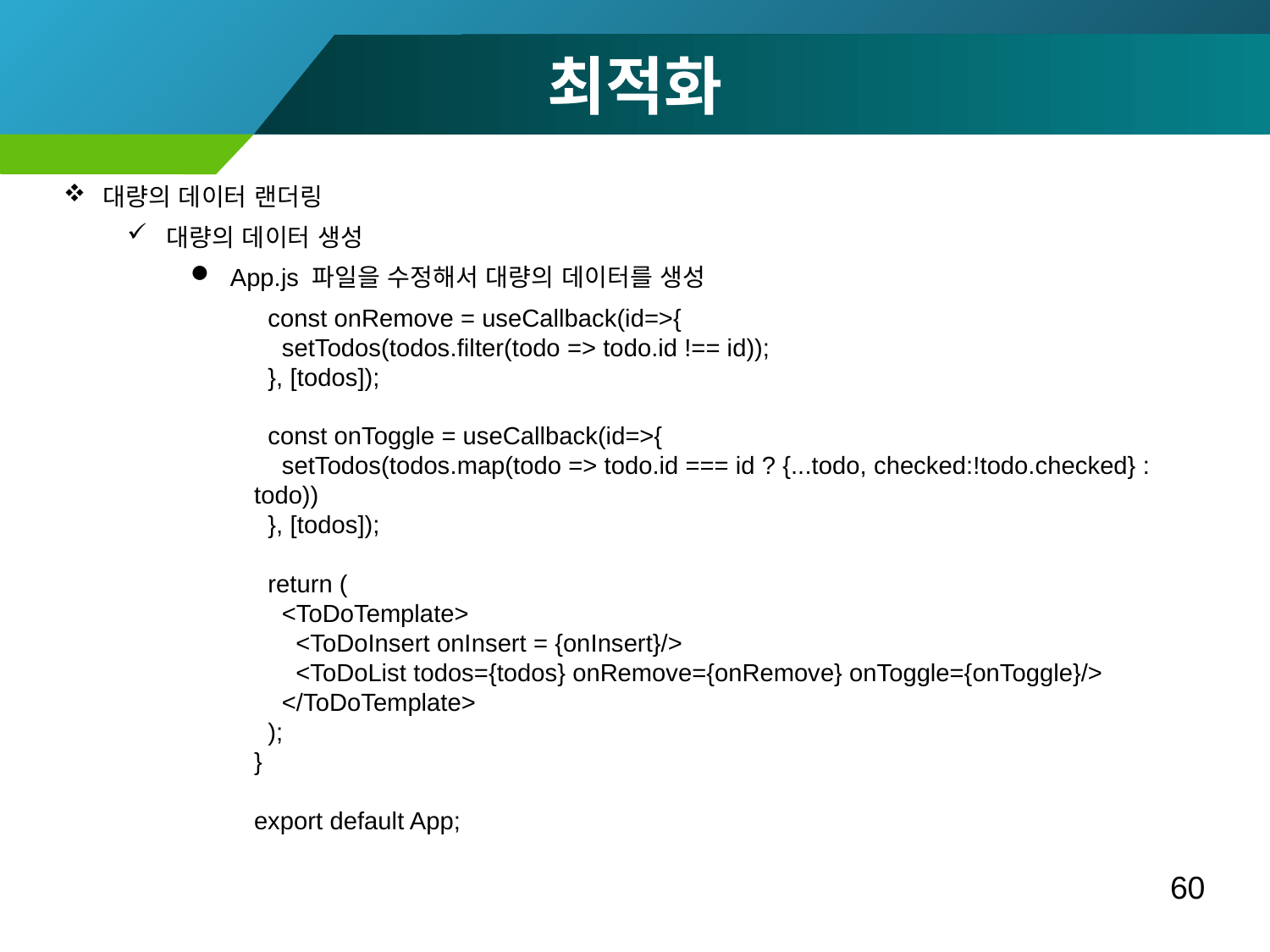

최적화
대량의 데이터 랜더링
대량의 데이터 생성
App.js 파일을 수정해서 대량의 데이터를 생성
  const onRemove = useCallback(id=>{
    setTodos(todos.filter(todo => todo.id !== id));
  }, [todos]);

  const onToggle = useCallback(id=>{
    setTodos(todos.map(todo => todo.id === id ? {...todo, checked:!todo.checked} : todo))
  }, [todos]);

  return (
    <ToDoTemplate>
      <ToDoInsert onInsert = {onInsert}/>
      <ToDoList todos={todos} onRemove={onRemove} onToggle={onToggle}/>
    </ToDoTemplate>
  );
}

export default App;

60